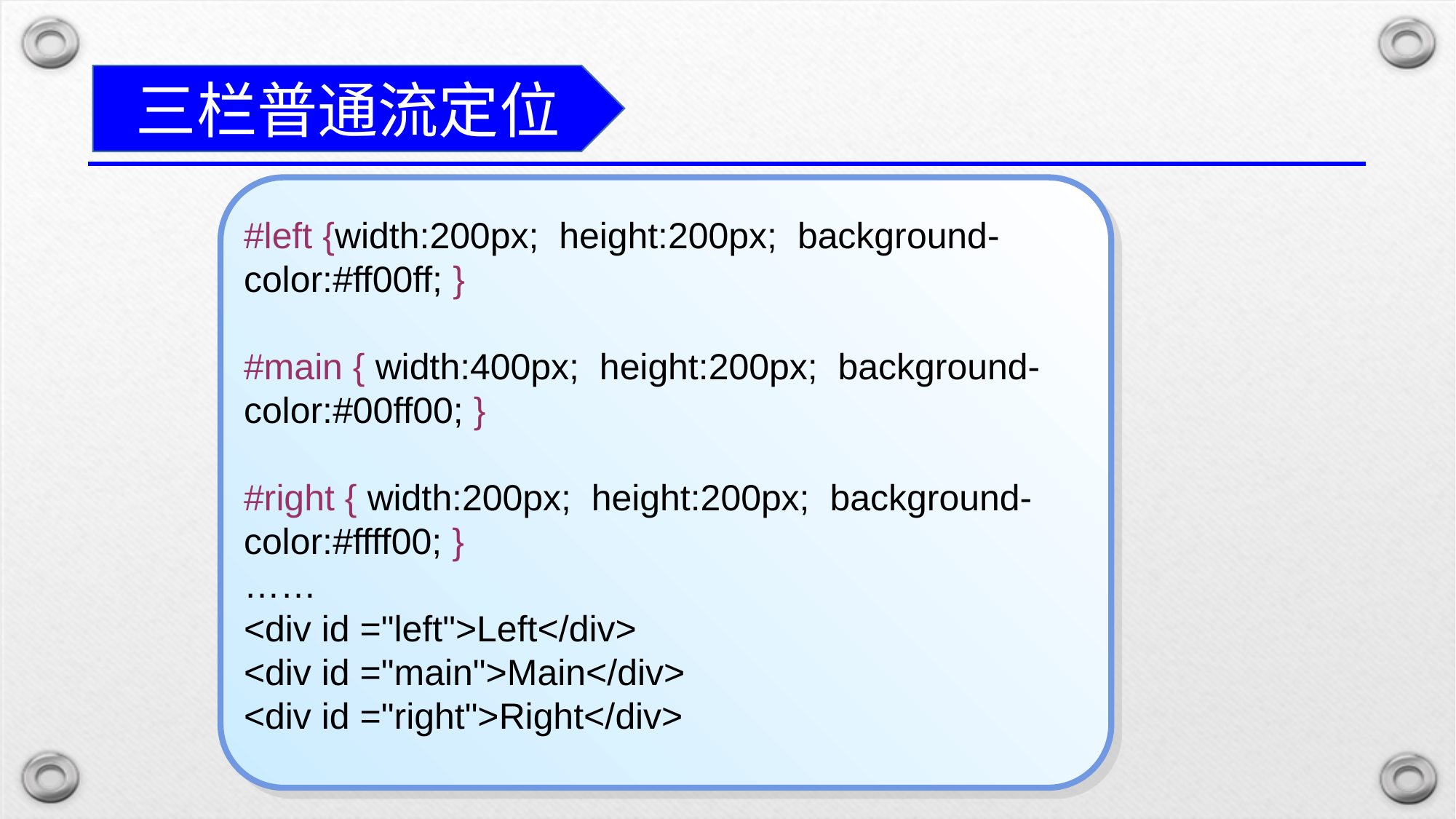

三栏普通流定位

#left {width:200px;  height:200px;  background-color:#ff00ff; }

#main { width:400px;  height:200px;  background-color:#00ff00; }

#right { width:200px;  height:200px;  background-color:#ffff00; }
……
<div id ="left">Left</div>
<div id ="main">Main</div>
<div id ="right">Right</div>